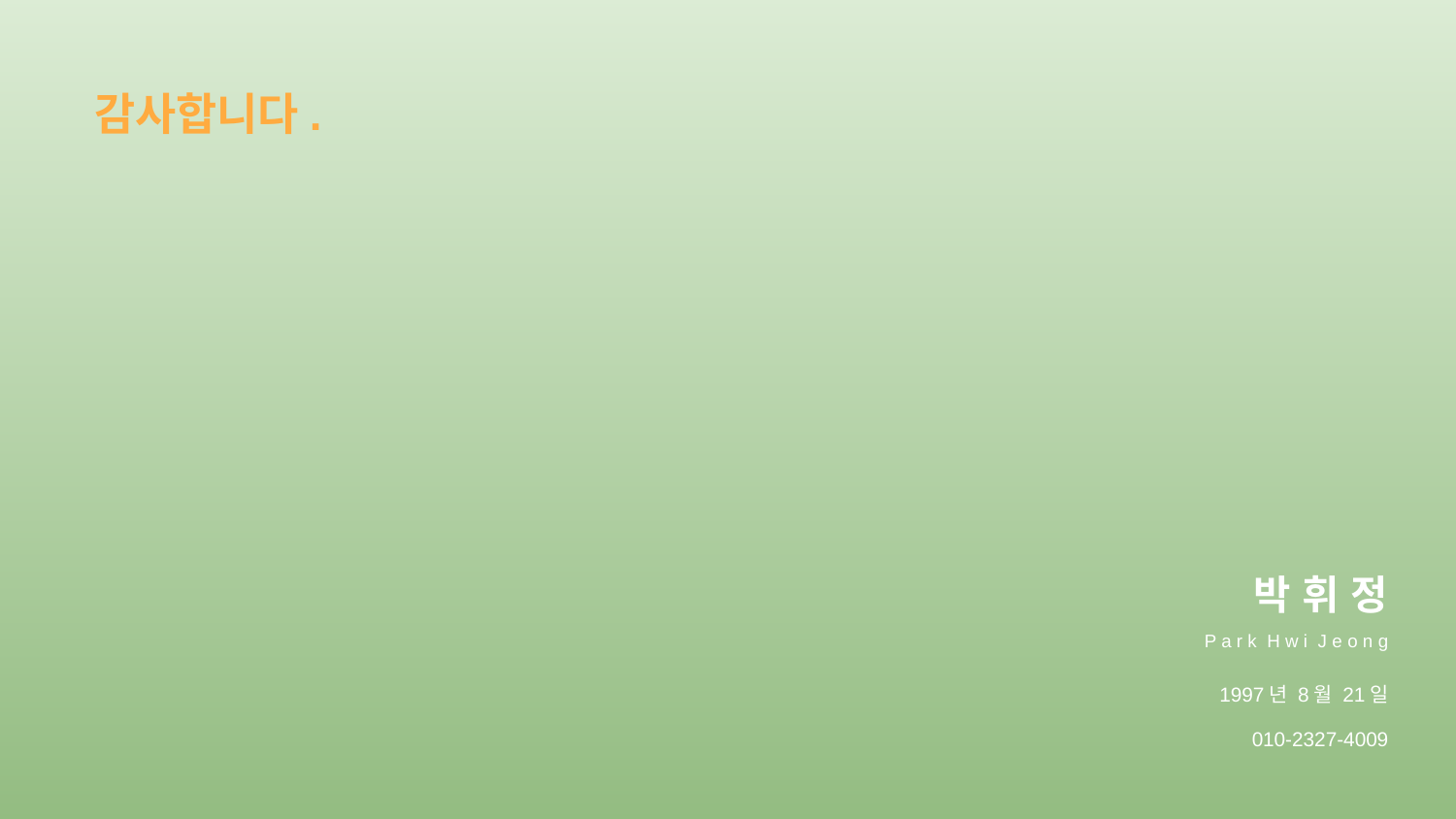

감사합니다.
박 휘 정
P a r k  H w i  J e o n g
1997년 8월 21일
010-2327-4009